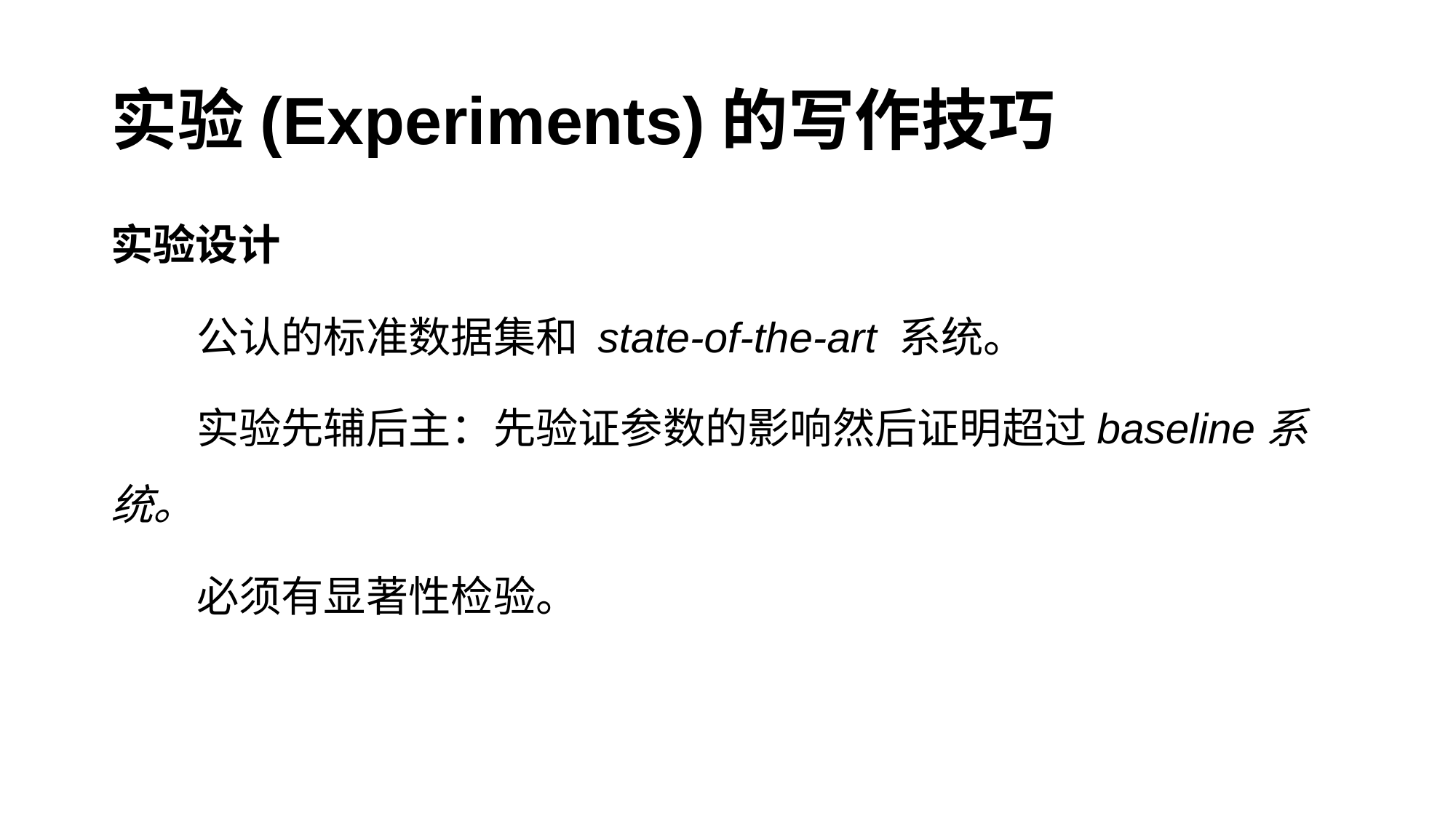

# 实验(Experiments)的写作技巧
实验设计
        公认的标准数据集和 state-of-the-art 系统。
        实验先辅后主：先验证参数的影响然后证明超过baseline系统。
        必须有显著性检验。